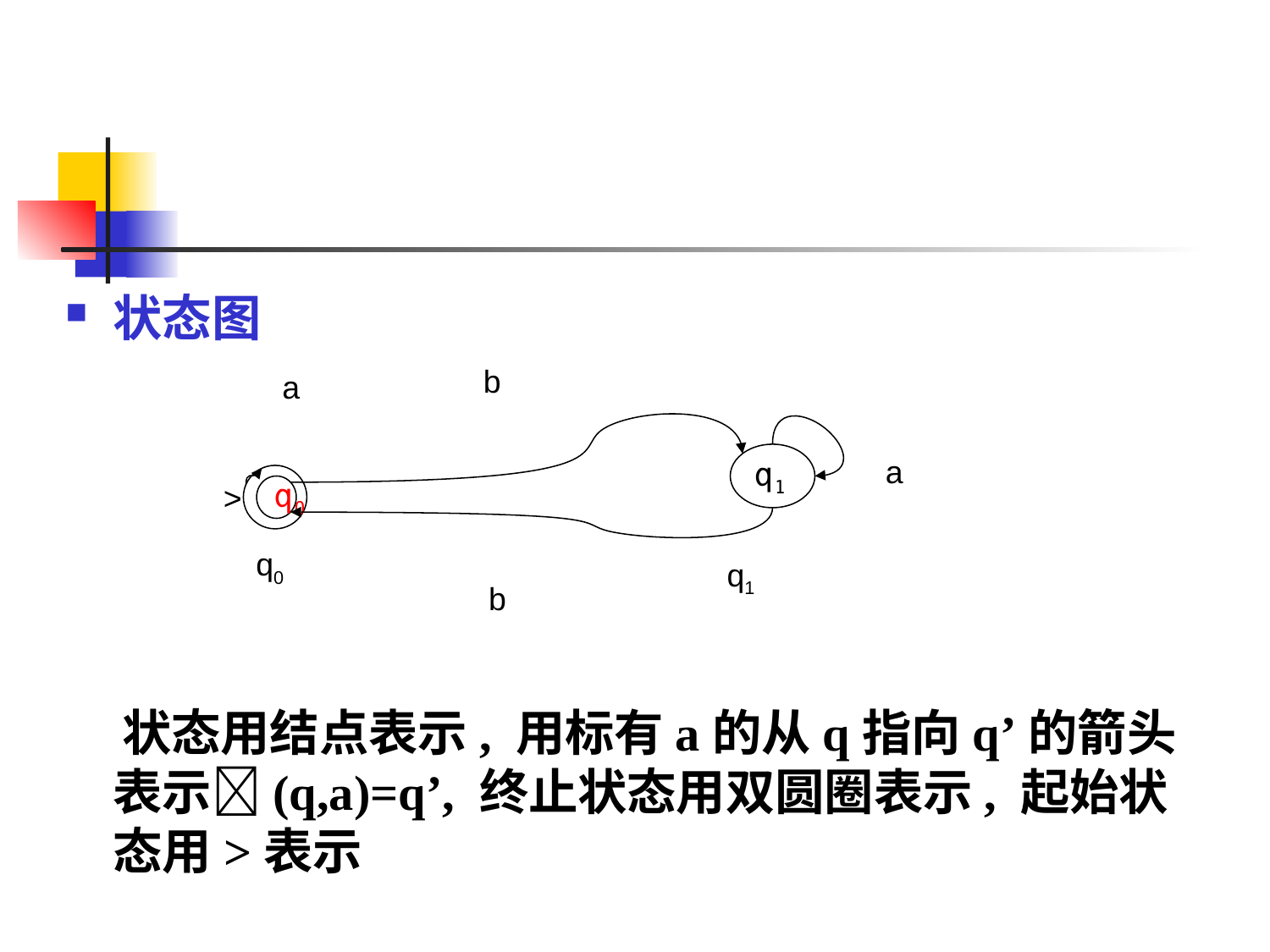

#
状态图

    状态用结点表示, 用标有a的从q指向q’的箭头表示δ(q,a)=q’, 终止状态用双圆圈表示, 起始状态用>表示
a
b
q1
a

>
q0
q0
q1
b